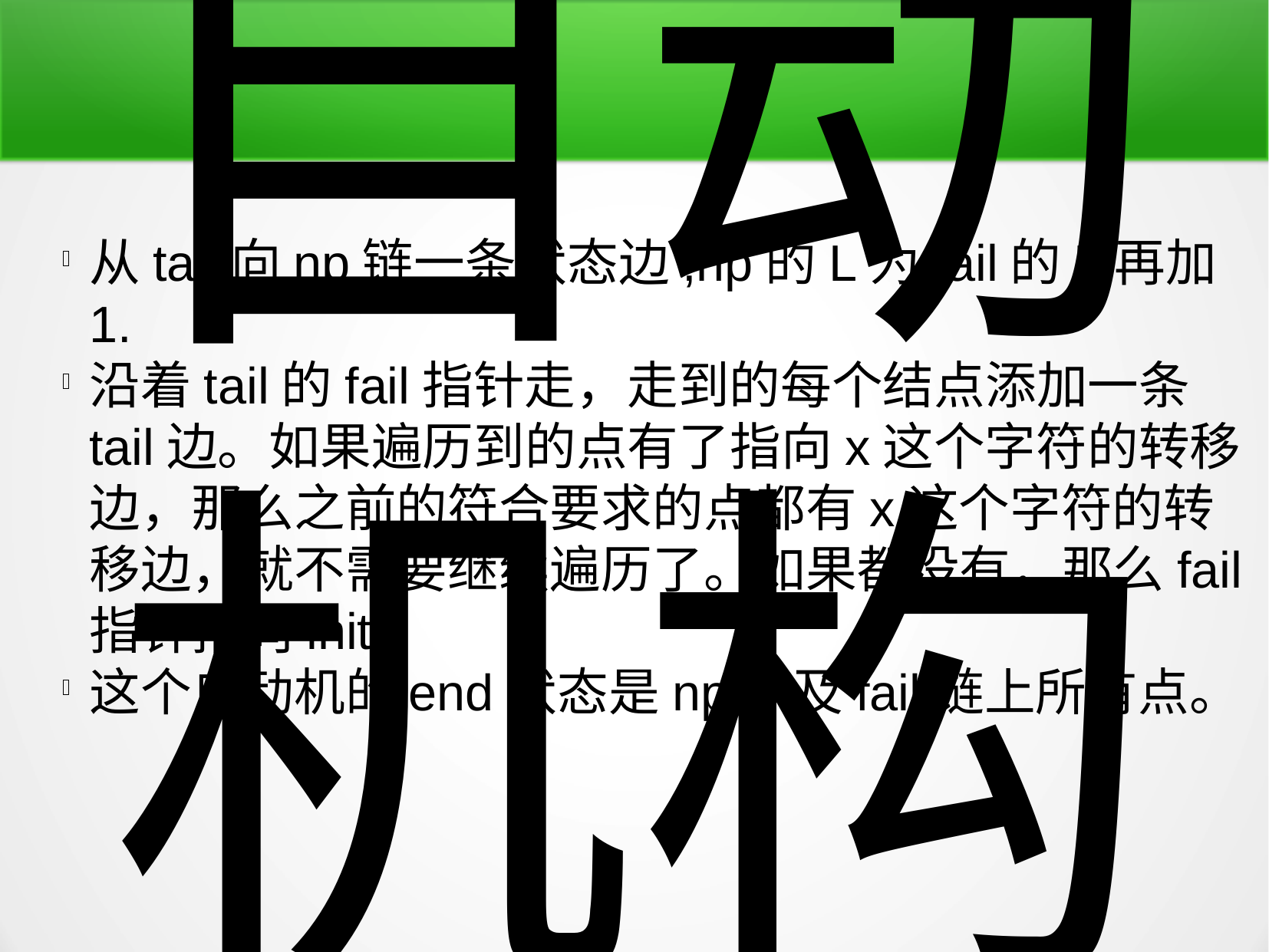

最简后缀自动机构造(2)
从tail向np链一条状态边;np的L为tail的L再加1.
沿着tail的fail指针走，走到的每个结点添加一条tail边。如果遍历到的点有了指向x这个字符的转移边，那么之前的符合要求的点都有x这个字符的转移边，就不需要继续遍历了。如果都没有，那么fail指针指向init。
这个自动机的end状态是np以及fail链上所有点。